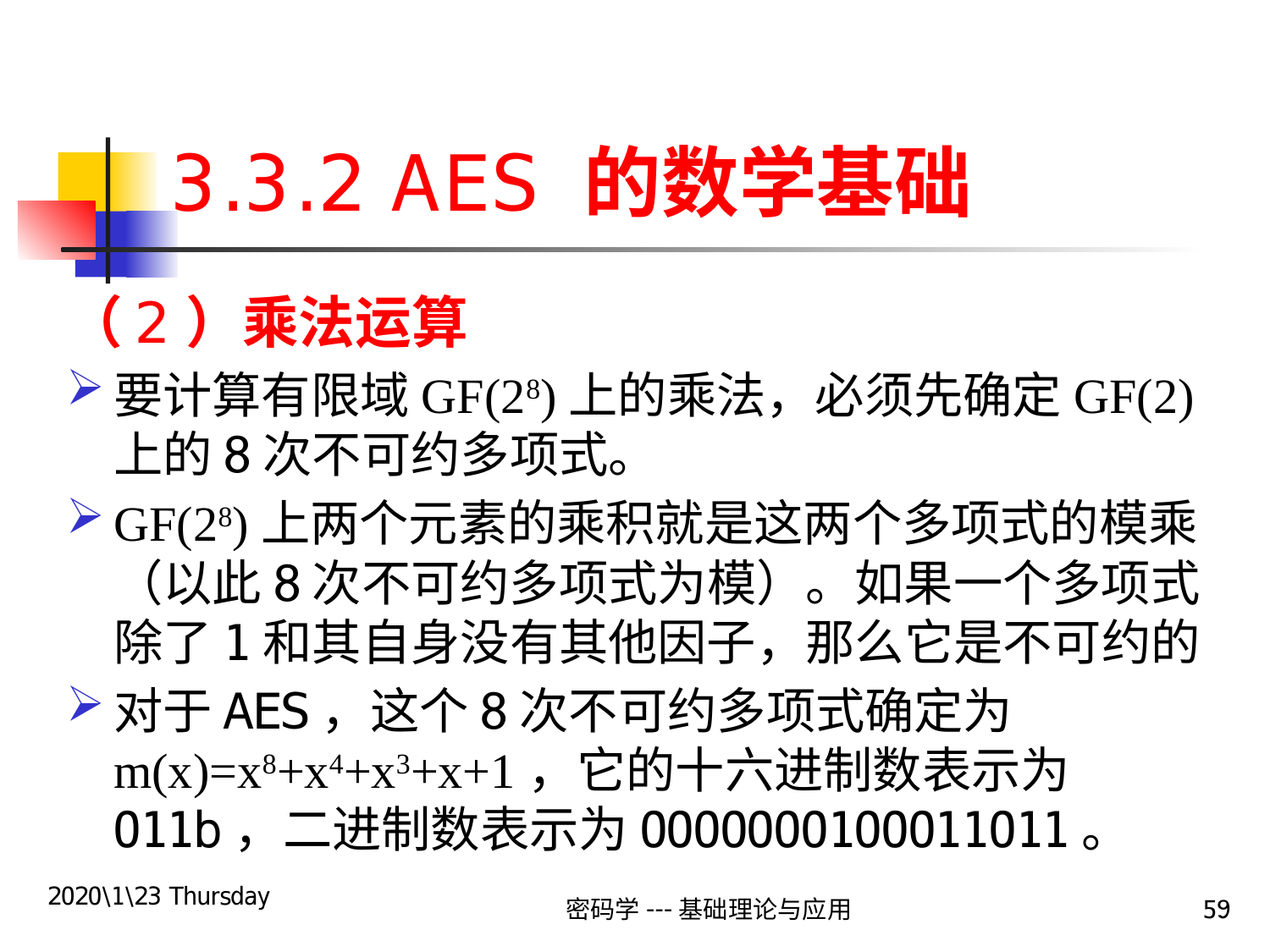

# 3.3.2 AES 的数学基础
（2）乘法运算
要计算有限域GF(28)上的乘法，必须先确定GF(2)上的8次不可约多项式。
GF(28)上两个元素的乘积就是这两个多项式的模乘（以此8次不可约多项式为模）。如果一个多项式除了1和其自身没有其他因子，那么它是不可约的
对于AES，这个8次不可约多项式确定为m(x)=x8+x4+x3+x+1，它的十六进制数表示为011b，二进制数表示为0000000100011011。
2020\1\23 Thursday
密码学---基础理论与应用
59